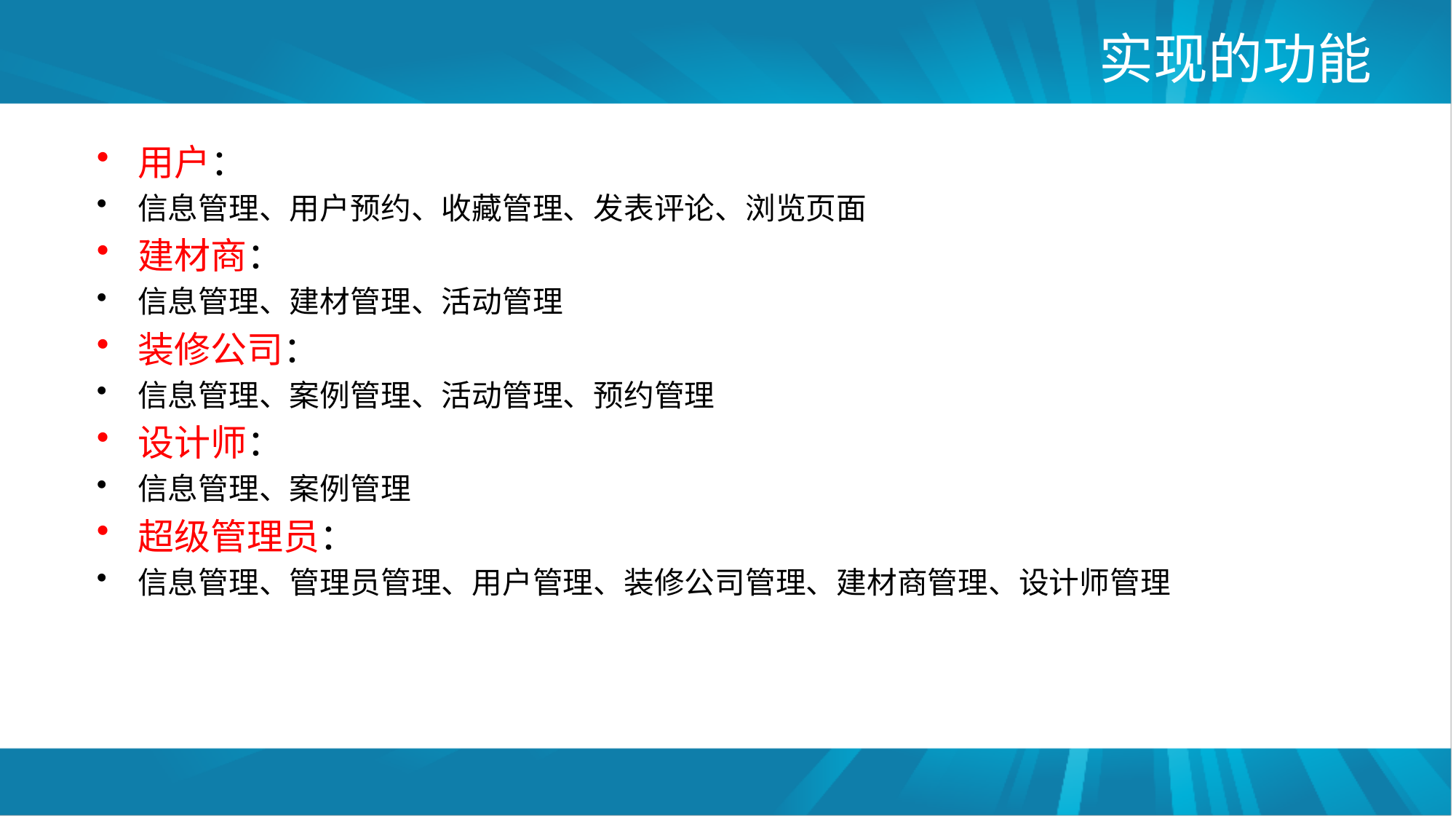

# 实现的功能
用户：
信息管理、用户预约、收藏管理、发表评论、浏览页面
建材商：
信息管理、建材管理、活动管理
装修公司：
信息管理、案例管理、活动管理、预约管理
设计师：
信息管理、案例管理
超级管理员：
信息管理、管理员管理、用户管理、装修公司管理、建材商管理、设计师管理